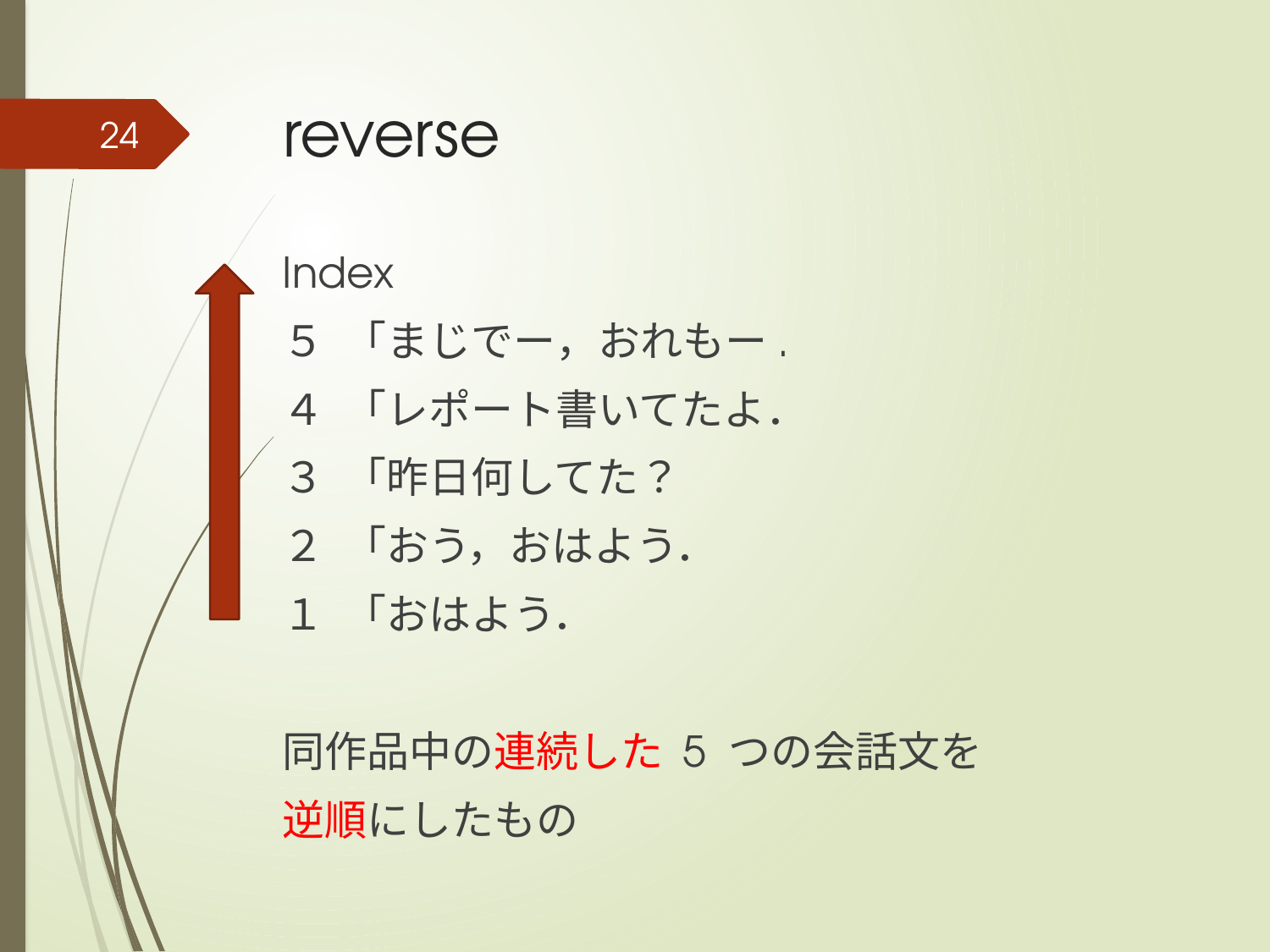

# reverse
24
Index
５  「まじでー，おれもー.
４  「レポート書いてたよ．
３  「昨日何してた？
２  「おう，おはよう．
１  「おはよう．

同作品中の連続した 5 つの会話文を
逆順にしたもの